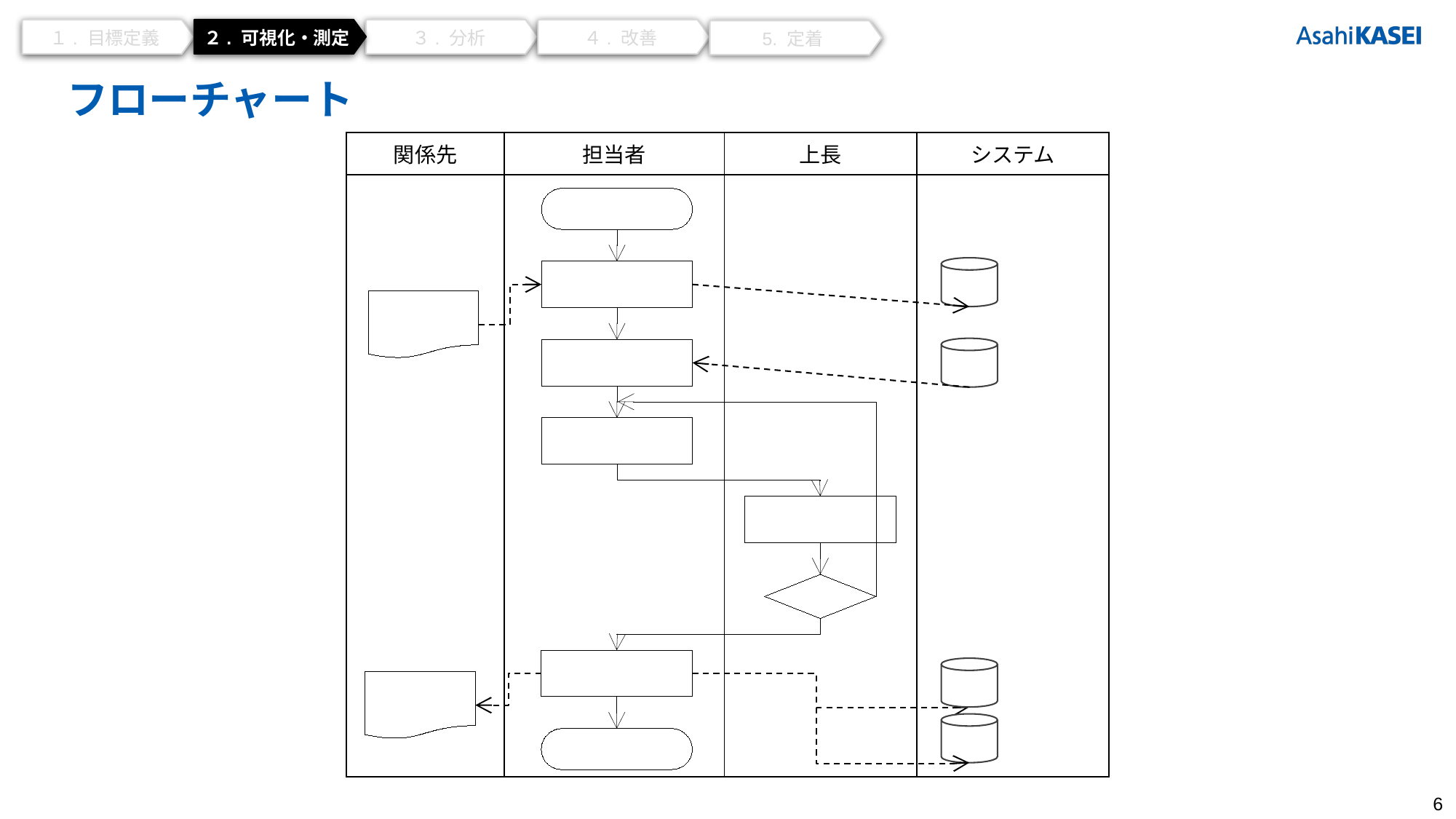

１. 目標定義
２. 可視化・測定
３. 分析
４. 改善
5. 定着
# フローチャート
| 関係先 | 担当者 | 上長 | システム |
| --- | --- | --- | --- |
|  |  |  |  |

6